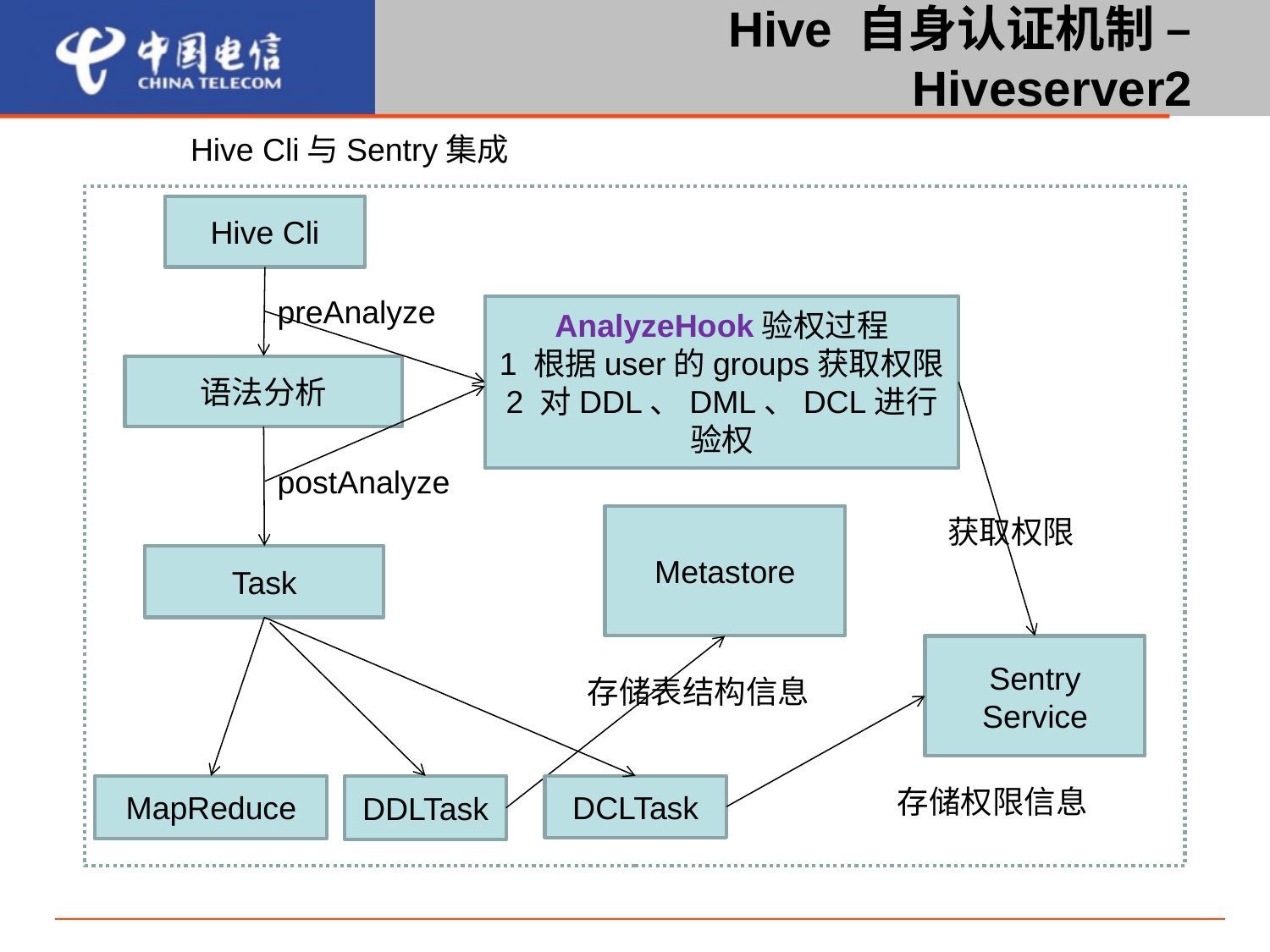

# Hive 自身认证机制 – Hiveserver2
Hive Cli与Sentry集成

Hive Cli
preAnalyze
AnalyzeHook验权过程
1 根据user的groups获取权限
2 对DDL、DML、DCL进行验权
语法分析
postAnalyze
Metastore
获取权限
Task
Sentry Service
存储表结构信息
MapReduce
DDLTask
DCLTask
存储权限信息